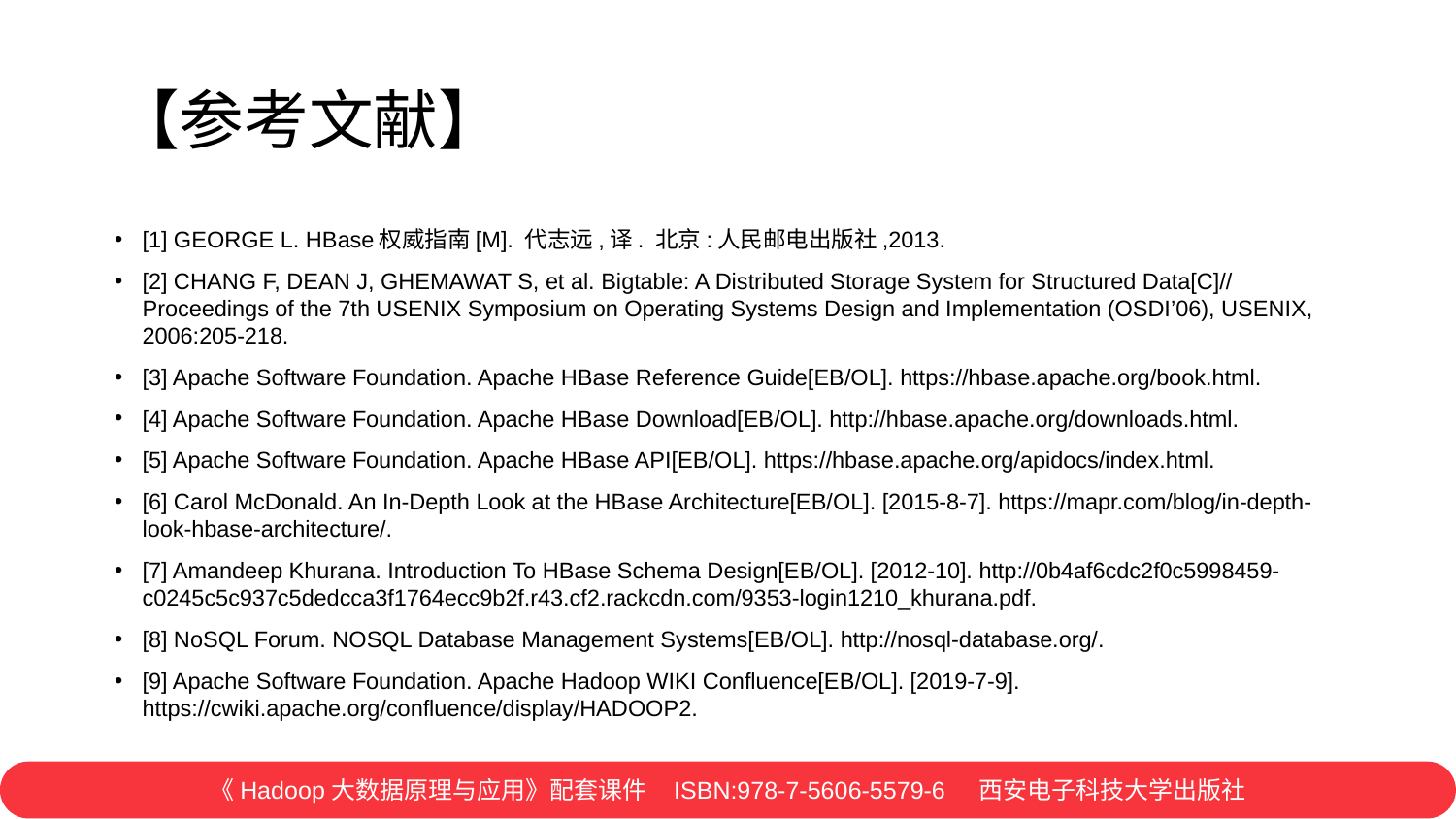

# 【参考文献】
[1] GEORGE L. HBase权威指南[M]. 代志远,译. 北京:人民邮电出版社,2013.
[2] CHANG F, DEAN J, GHEMAWAT S, et al. Bigtable: A Distributed Storage System for Structured Data[C]// Proceedings of the 7th USENIX Symposium on Operating Systems Design and Implementation (OSDI’06), USENIX, 2006:205-218.
[3] Apache Software Foundation. Apache HBase Reference Guide[EB/OL]. https://hbase.apache.org/book.html.
[4] Apache Software Foundation. Apache HBase Download[EB/OL]. http://hbase.apache.org/downloads.html.
[5] Apache Software Foundation. Apache HBase API[EB/OL]. https://hbase.apache.org/apidocs/index.html.
[6] Carol McDonald. An In-Depth Look at the HBase Architecture[EB/OL]. [2015-8-7]. https://mapr.com/blog/in-depth-look-hbase-architecture/.
[7] Amandeep Khurana. Introduction To HBase Schema Design[EB/OL]. [2012-10]. http://0b4af6cdc2f0c5998459-c0245c5c937c5dedcca3f1764ecc9b2f.r43.cf2.rackcdn.com/9353-login1210_khurana.pdf.
[8] NoSQL Forum. NOSQL Database Management Systems[EB/OL]. http://nosql-database.org/.
[9] Apache Software Foundation. Apache Hadoop WIKI Confluence[EB/OL]. [2019-7-9]. https://cwiki.apache.org/confluence/display/HADOOP2.